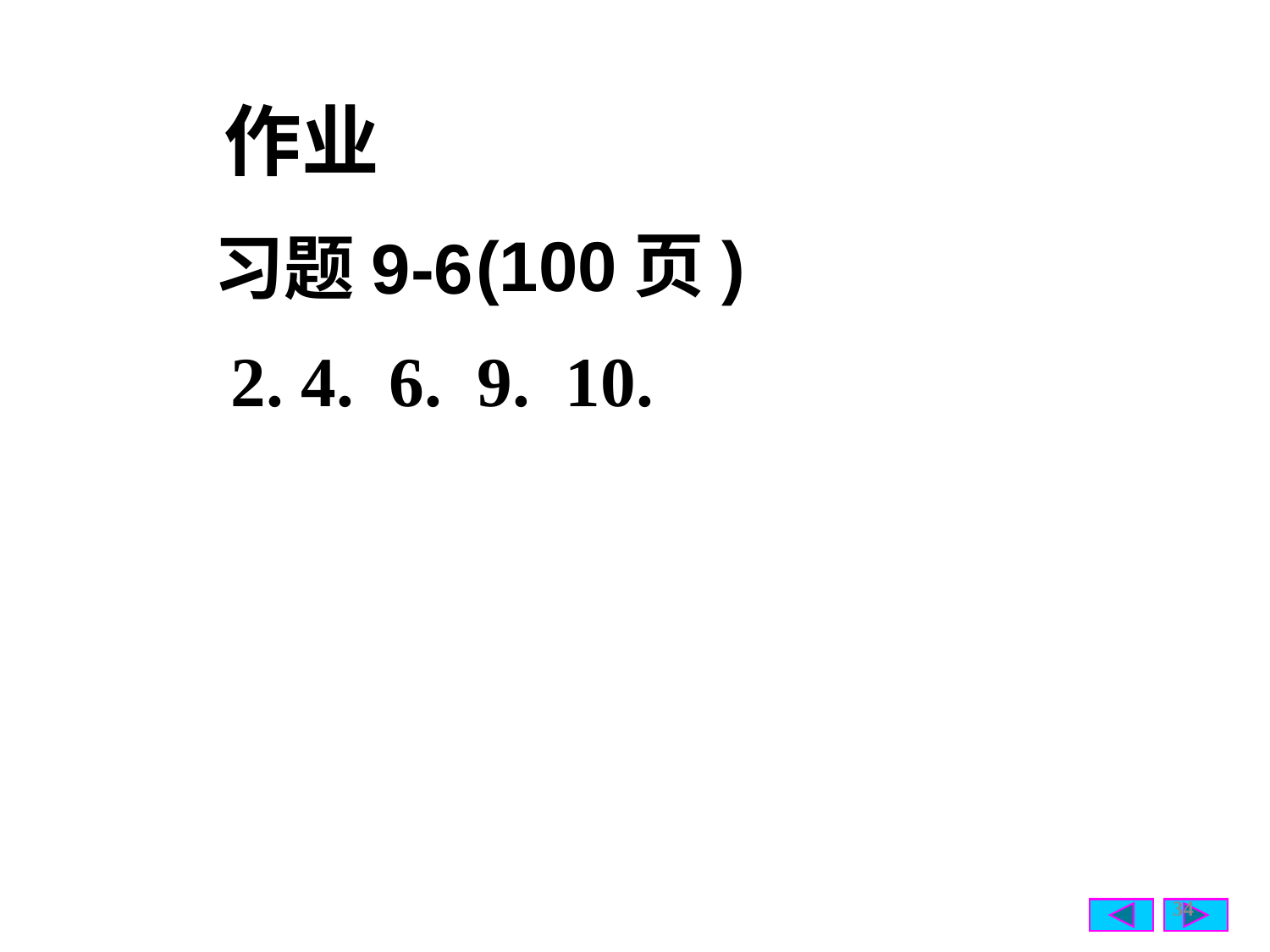

作业
(100页)
习题9-6
    2. 4.  6.  9.  10.
34